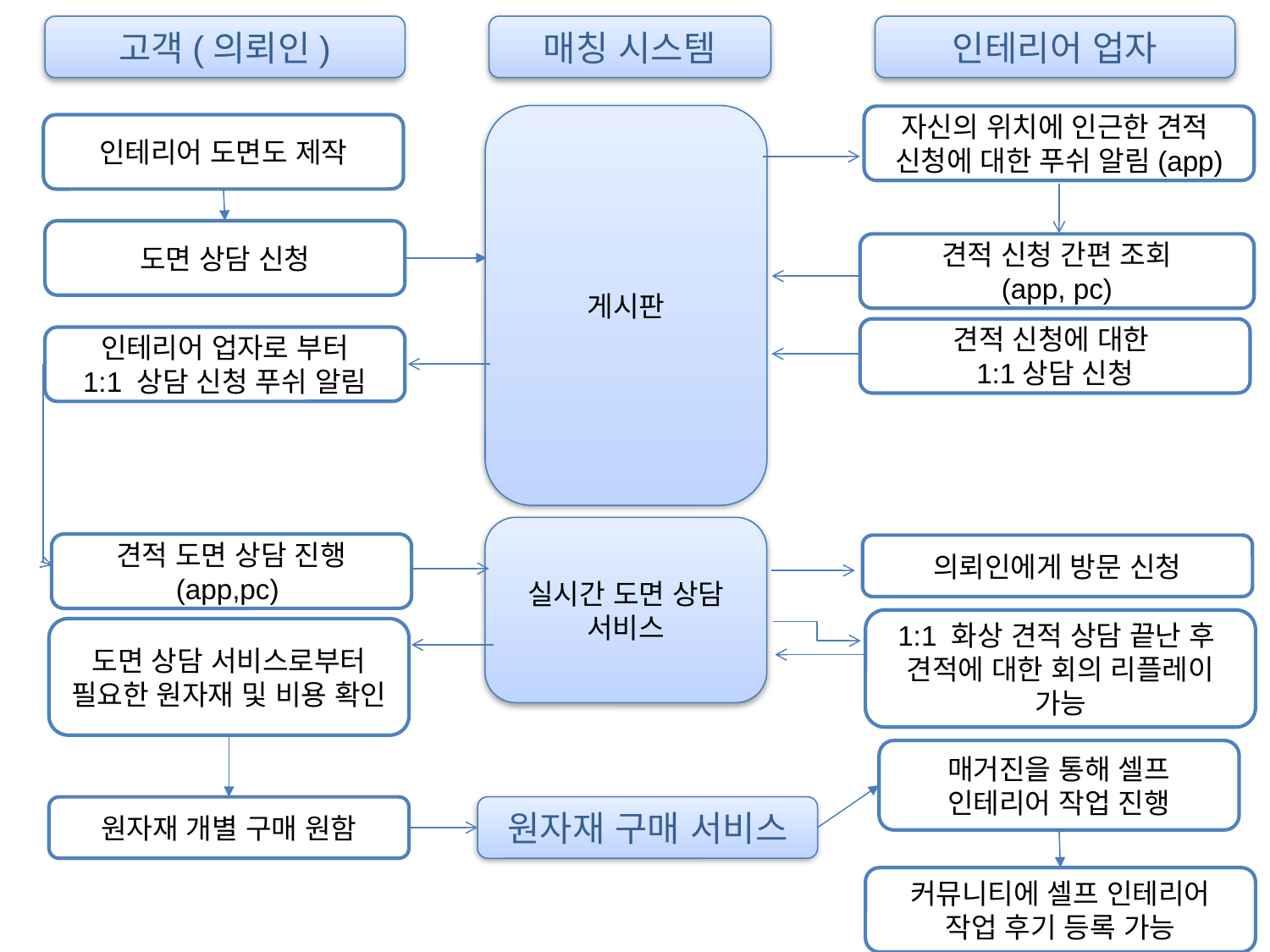

고객(의뢰인)
매칭 시스템
인테리어 업자
게시판
자신의 위치에 인근한 견적
신청에 대한 푸쉬 알림(app)
인테리어 도면도 제작
도면 상담 신청
견적 신청 간편 조회
(app, pc)
견적 신청에 대한
1:1상담 신청
인테리어 업자로 부터
1:1 상담 신청 푸쉬 알림
실시간 도면 상담 서비스
견적 도면 상담 진행
(app,pc)
의뢰인에게 방문 신청
1:1 화상 견적 상담 끝난 후
견적에 대한 회의 리플레이 가능
도면 상담 서비스로부터
필요한 원자재 및 비용 확인
매거진을 통해 셀프 인테리어 작업 진행
원자재 구매 서비스
원자재 개별 구매 원함
커뮤니티에 셀프 인테리어 작업 후기 등록 가능